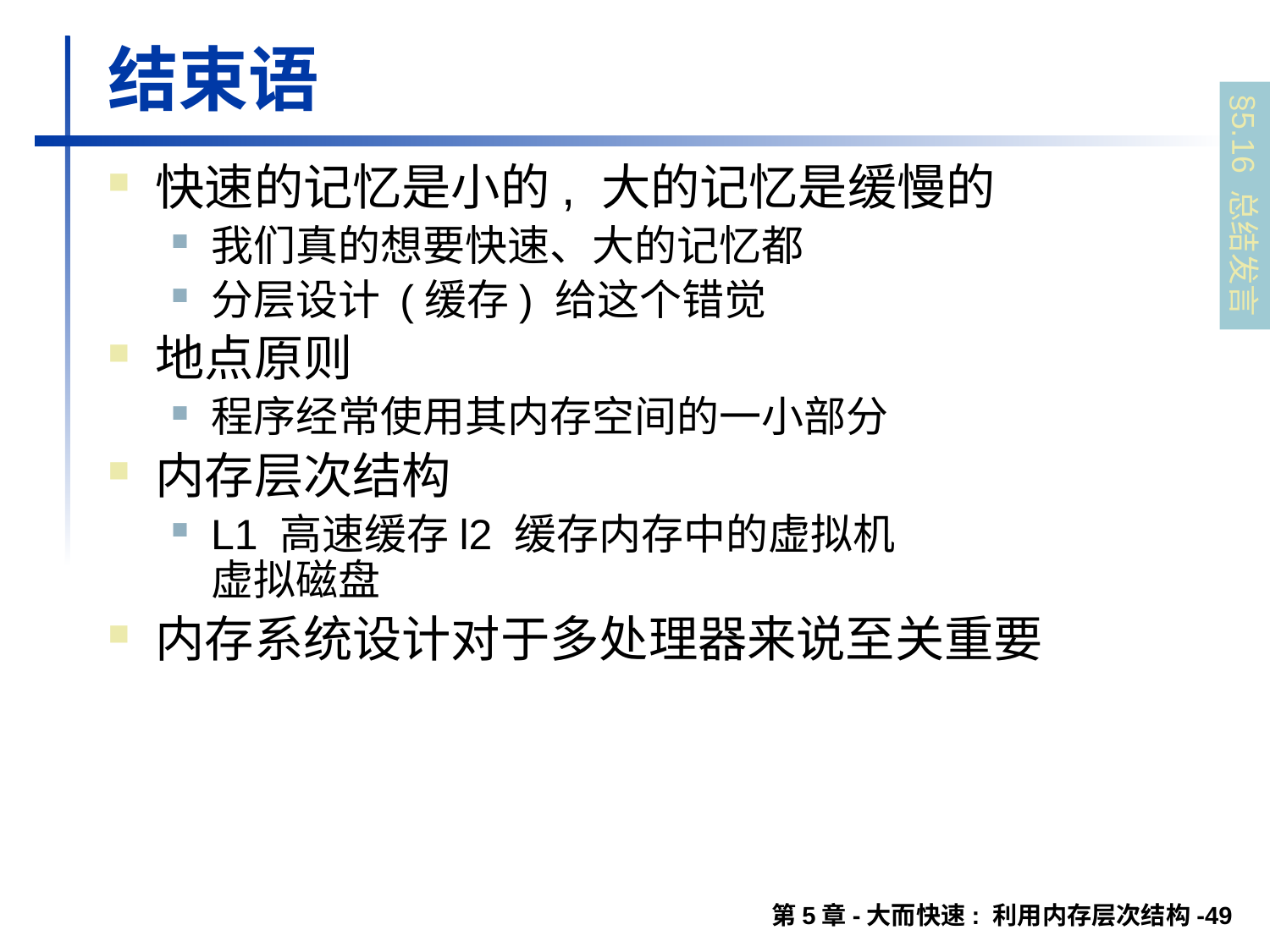

# 结束语
快速的记忆是小的, 大的记忆是缓慢的
我们真的想要快速、大的记忆都
分层设计 (缓存) 给这个错觉
地点原则
程序经常使用其内存空间的一小部分
内存层次结构
L1 高速缓存l2 缓存内存中的虚拟机
虚拟磁盘
内存系统设计对于多处理器来说至关重要
§5.16 总结发言
第5章-大而快速: 利用内存层次结构-49